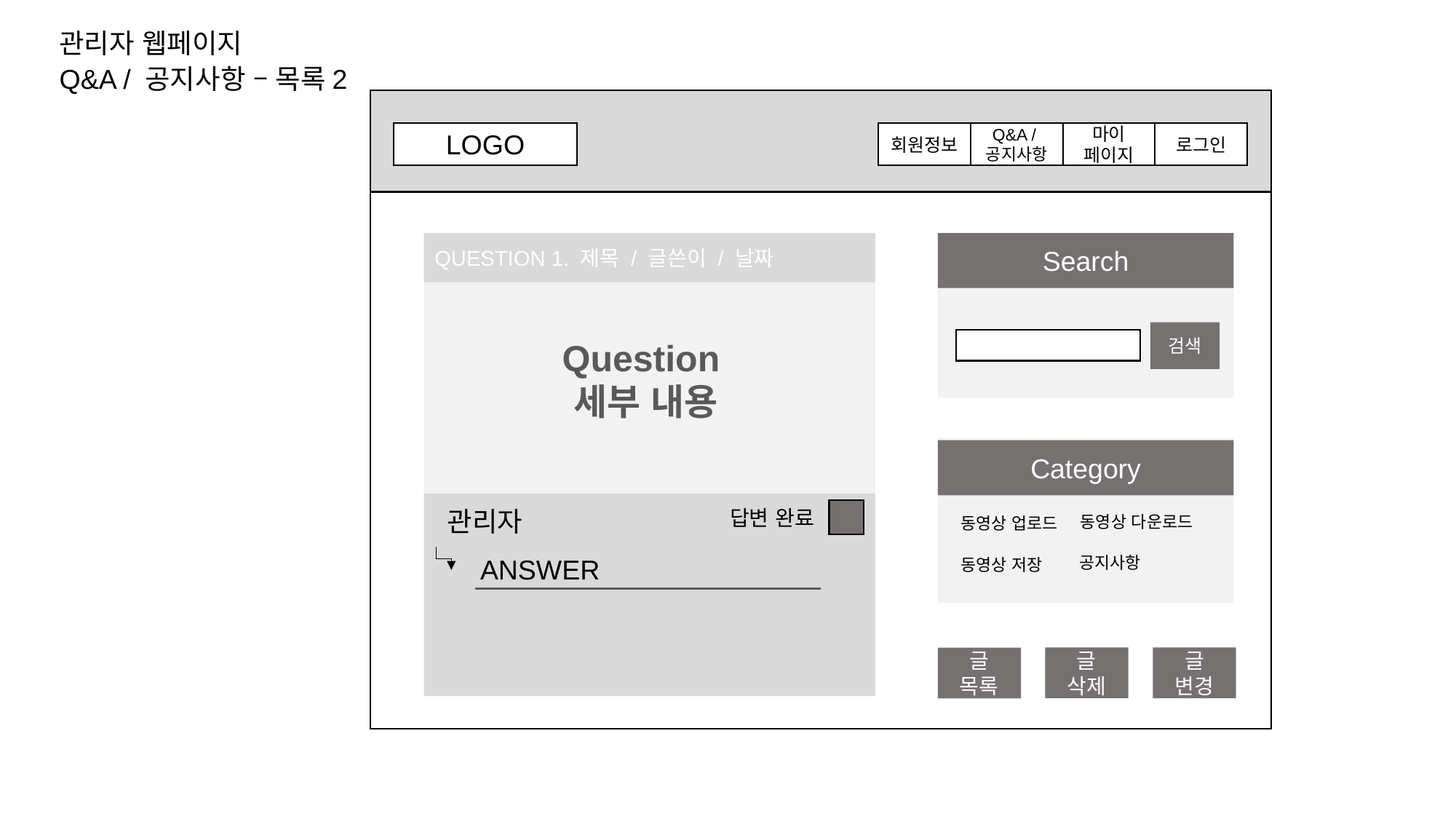

관리자 웹페이지
Q&A / 공지사항 – 목록2

LOGO
회원정보
Q&A /
공지사항
마이
페이지
로그인

Search

QUESTION 1. 제목 / 글쓴이 / 날짜
검색
Question
세부 내용

Category

답변 완료
관리자

동영상 다운로드
동영상 업로드
공지사항
ANSWER
동영상 저장
글 삭제
글 변경
글 목록